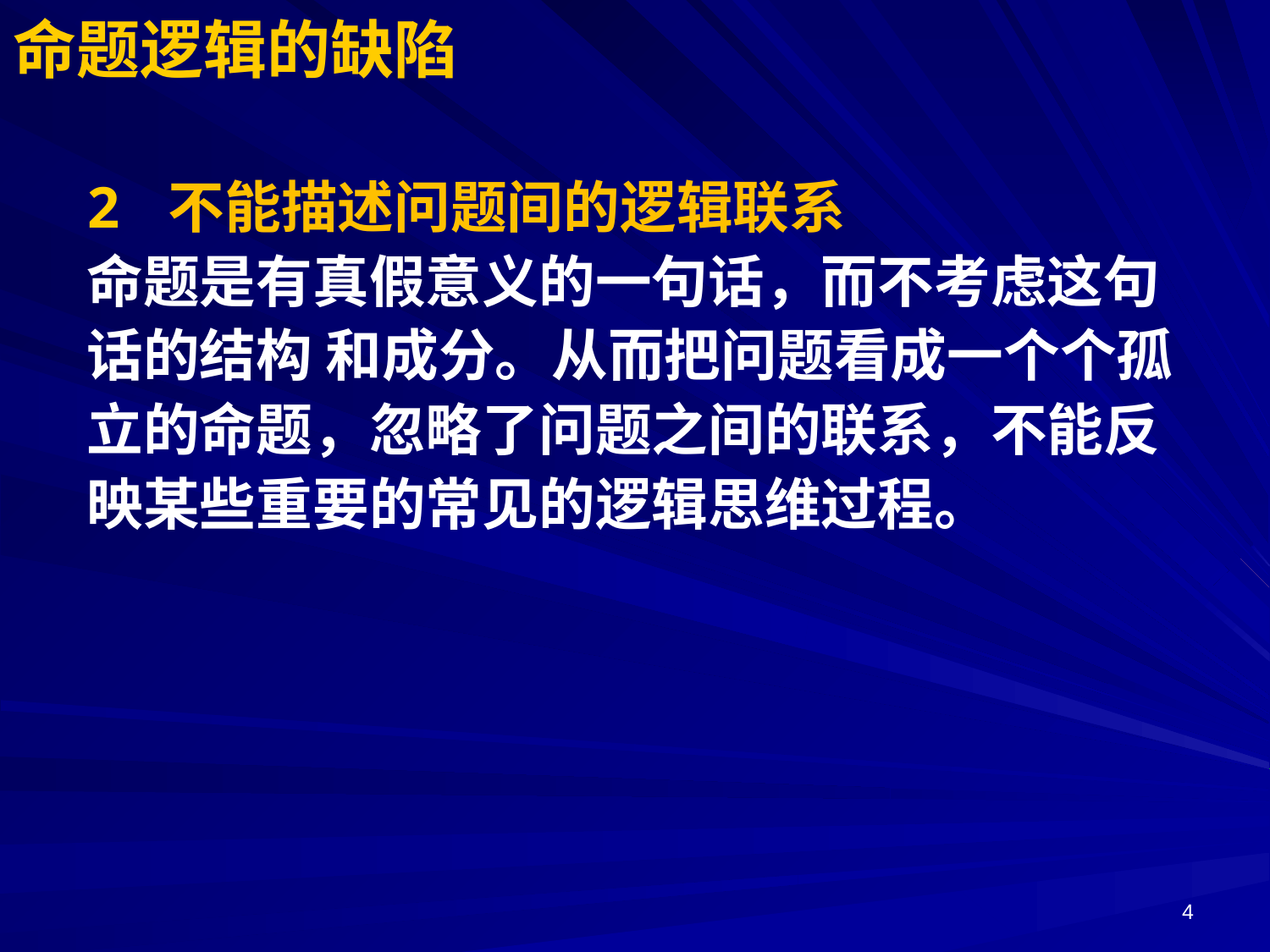

# 命题逻辑的缺陷
2 不能描述问题间的逻辑联系
命题是有真假意义的一句话，而不考虑这句话的结构 和成分。从而把问题看成一个个孤立的命题，忽略了问题之间的联系，不能反映某些重要的常见的逻辑思维过程。

4